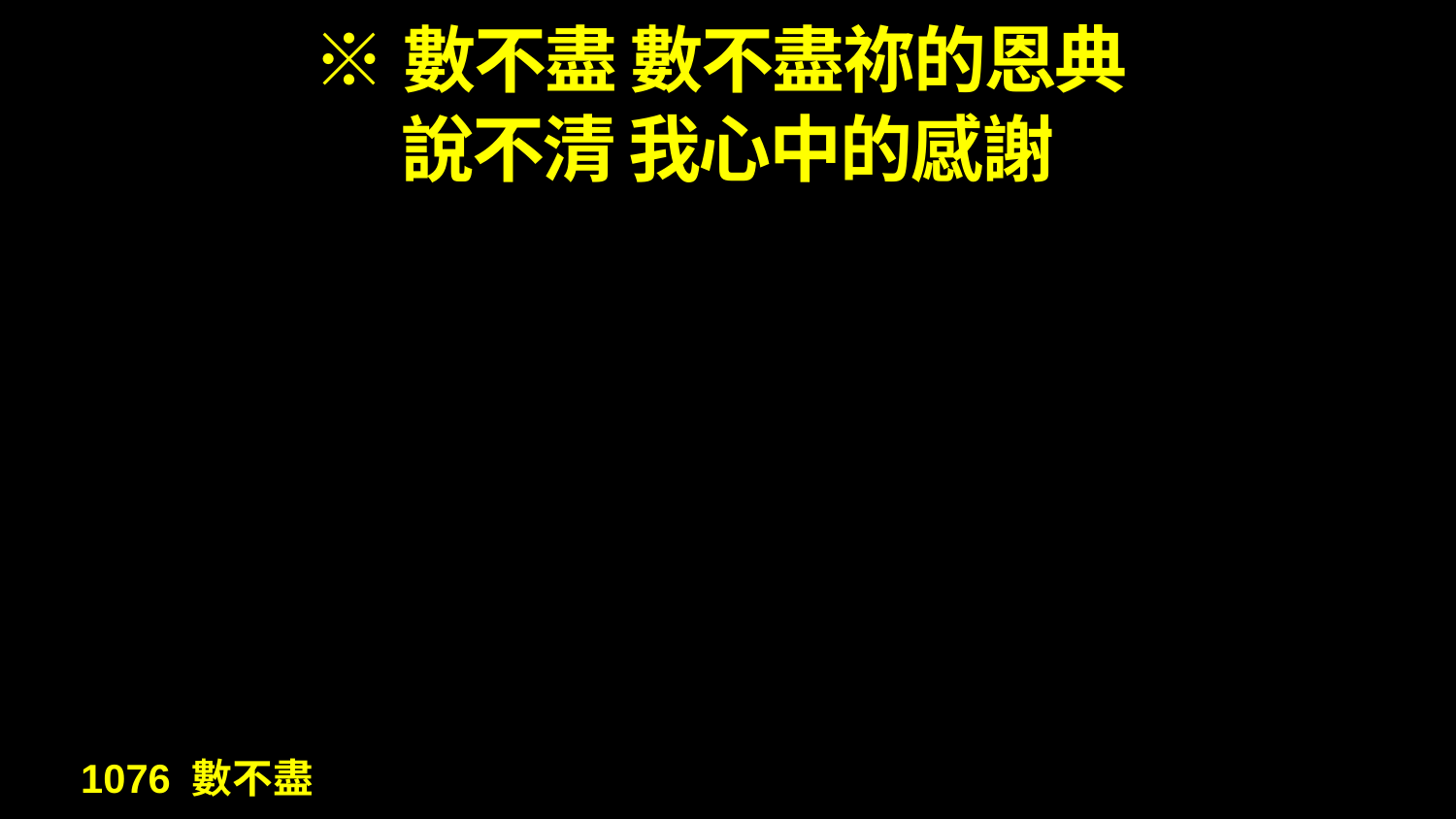

# ※數不盡 數不盡祢的恩典 說不清 我心中的感謝
1076 數不盡